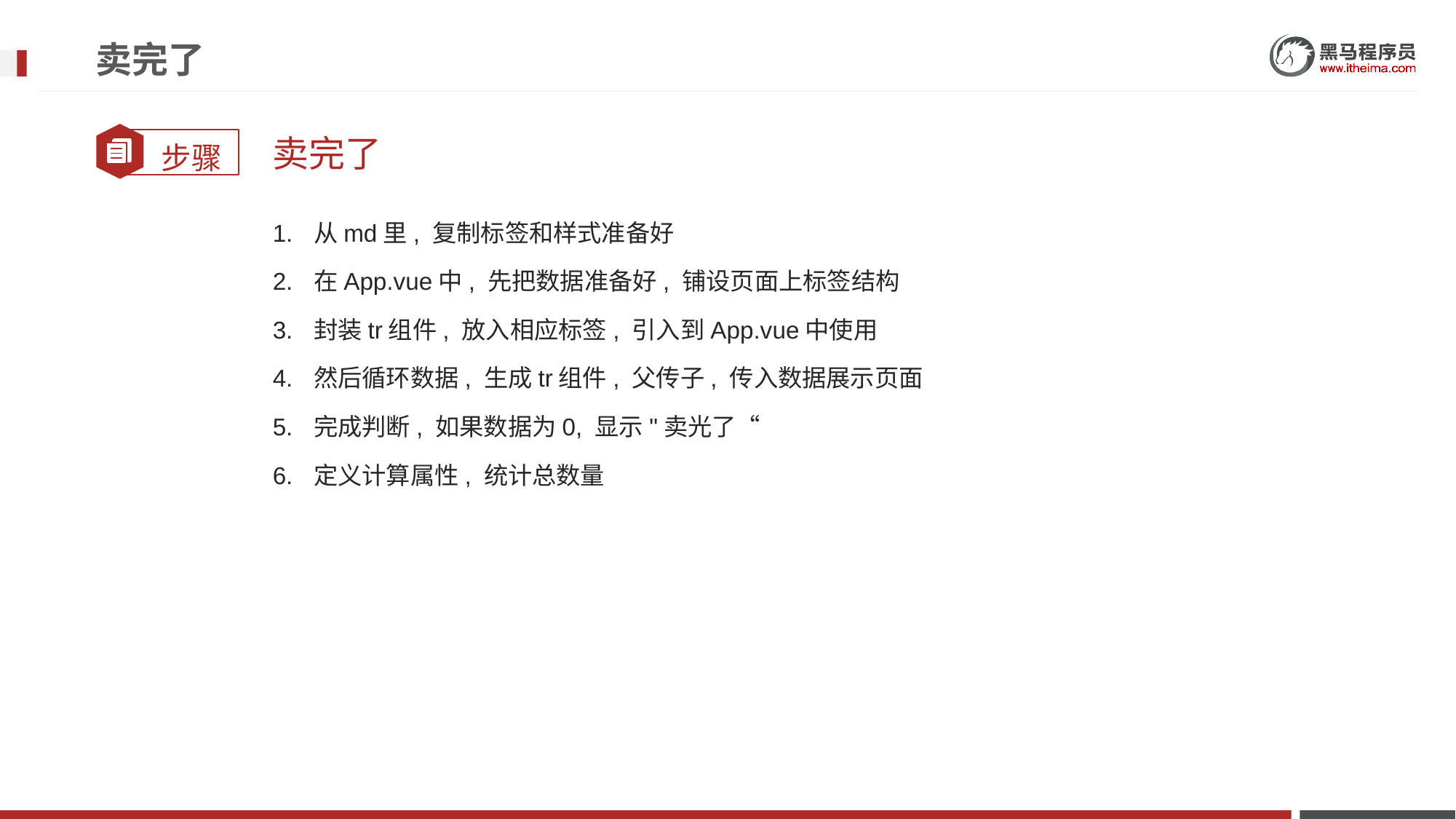

# 卖完了
卖完了
从md里, 复制标签和样式准备好
在App.vue中, 先把数据准备好, 铺设页面上标签结构
封装tr组件, 放入相应标签, 引入到App.vue中使用
然后循环数据, 生成tr组件, 父传子, 传入数据展示页面
完成判断, 如果数据为0, 显示"卖光了“
定义计算属性, 统计总数量